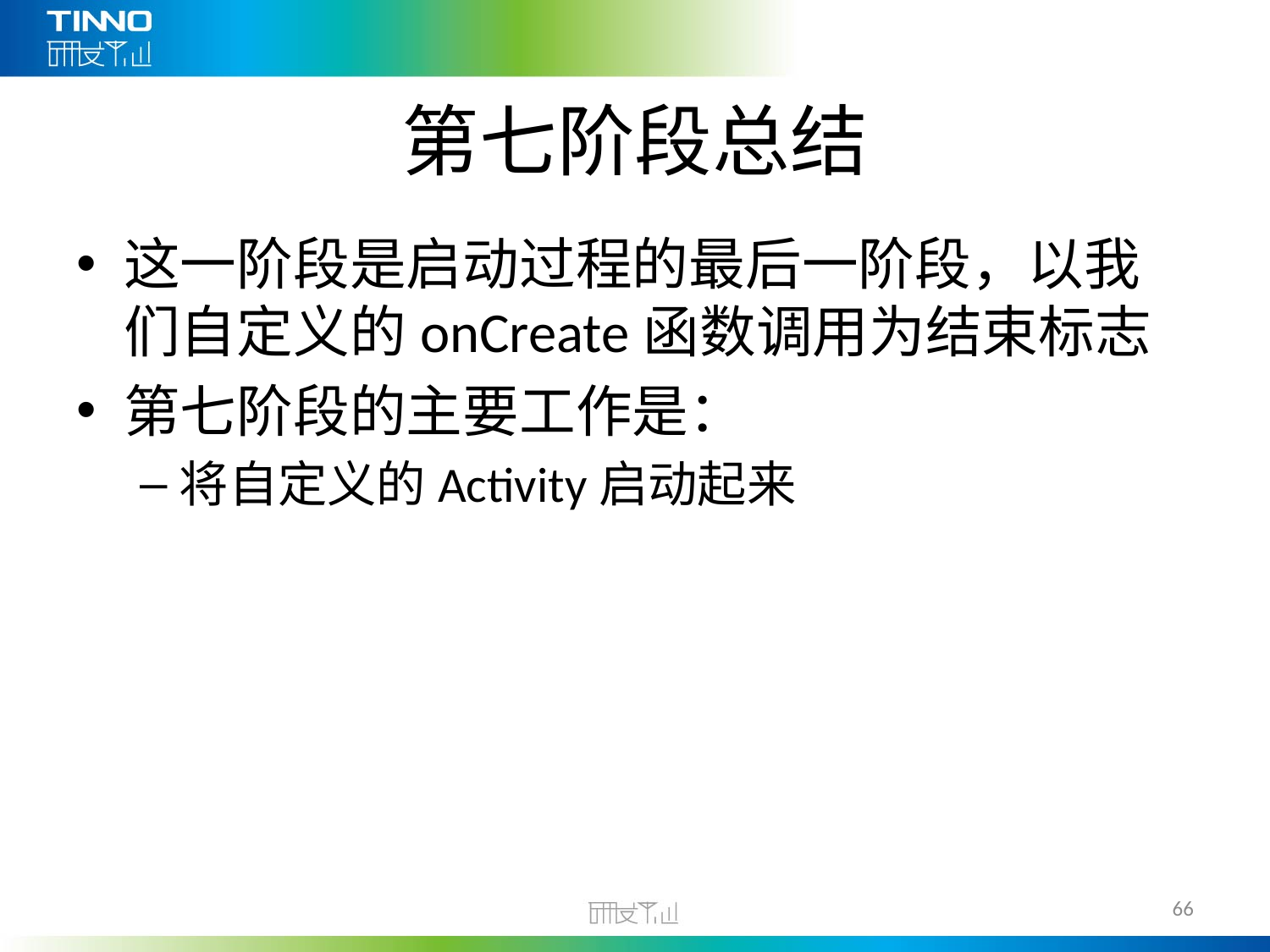

# 第七阶段总结
这一阶段是启动过程的最后一阶段，以我们自定义的onCreate函数调用为结束标志
第七阶段的主要工作是：
将自定义的Activity启动起来

66